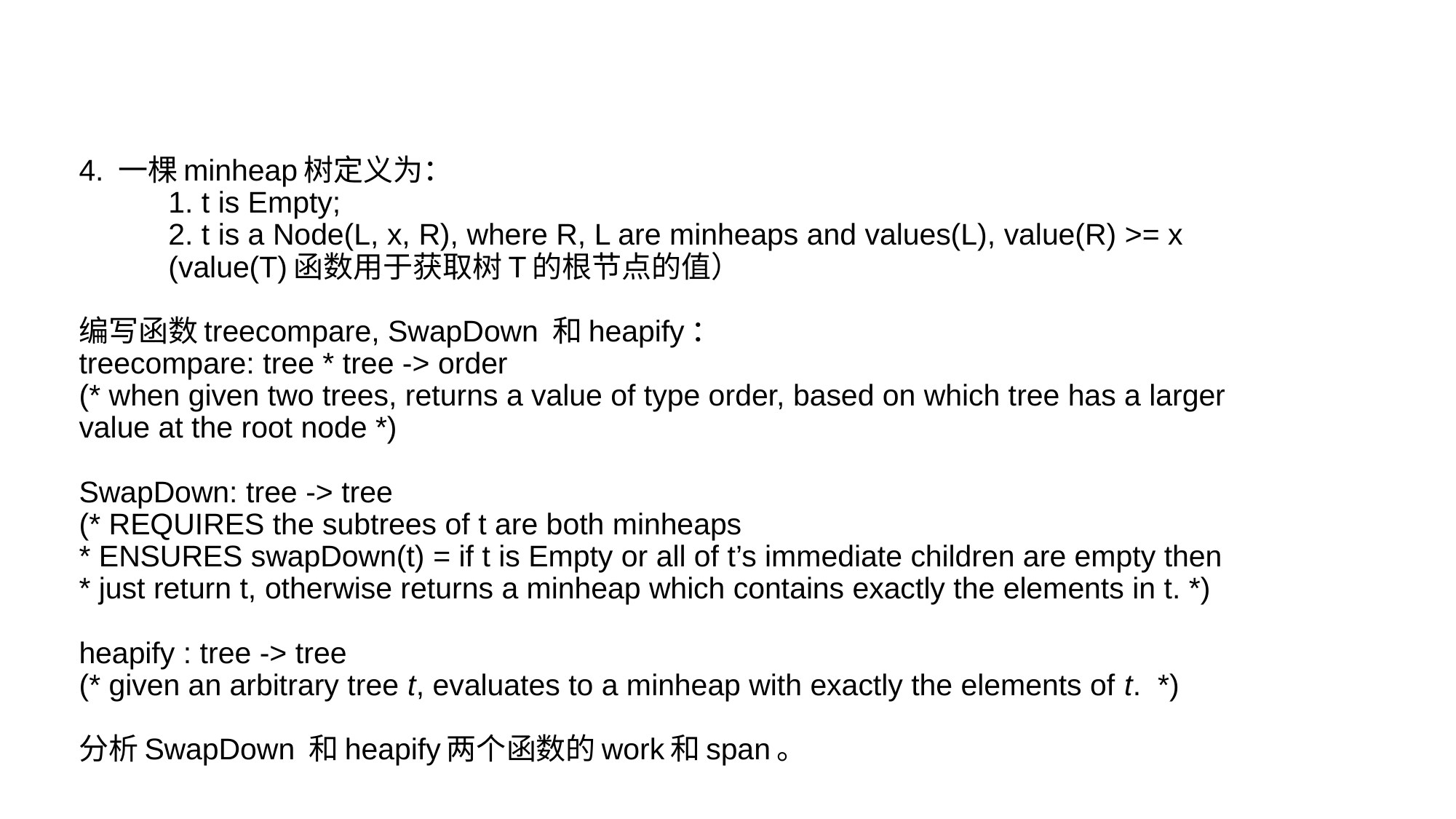

# 4. 一棵minheap树定义为： 1. t is Empty; 2. t is a Node(L, x, R), where R, L are minheaps and values(L), value(R) >= x (value(T)函数用于获取树T的根节点的值） 编写函数treecompare, SwapDown 和heapify： treecompare: tree * tree -> order (* when given two trees, returns a value of type order, based on which tree has a larger value at the root node *) SwapDown: tree -> tree (* REQUIRES the subtrees of t are both minheaps * ENSURES swapDown(t) = if t is Empty or all of t’s immediate children are empty then * just return t, otherwise returns a minheap which contains exactly the elements in t. *) heapify : tree -> tree (* given an arbitrary tree t, evaluates to a minheap with exactly the elements of t.  *) 分析SwapDown 和heapify两个函数的work和span。